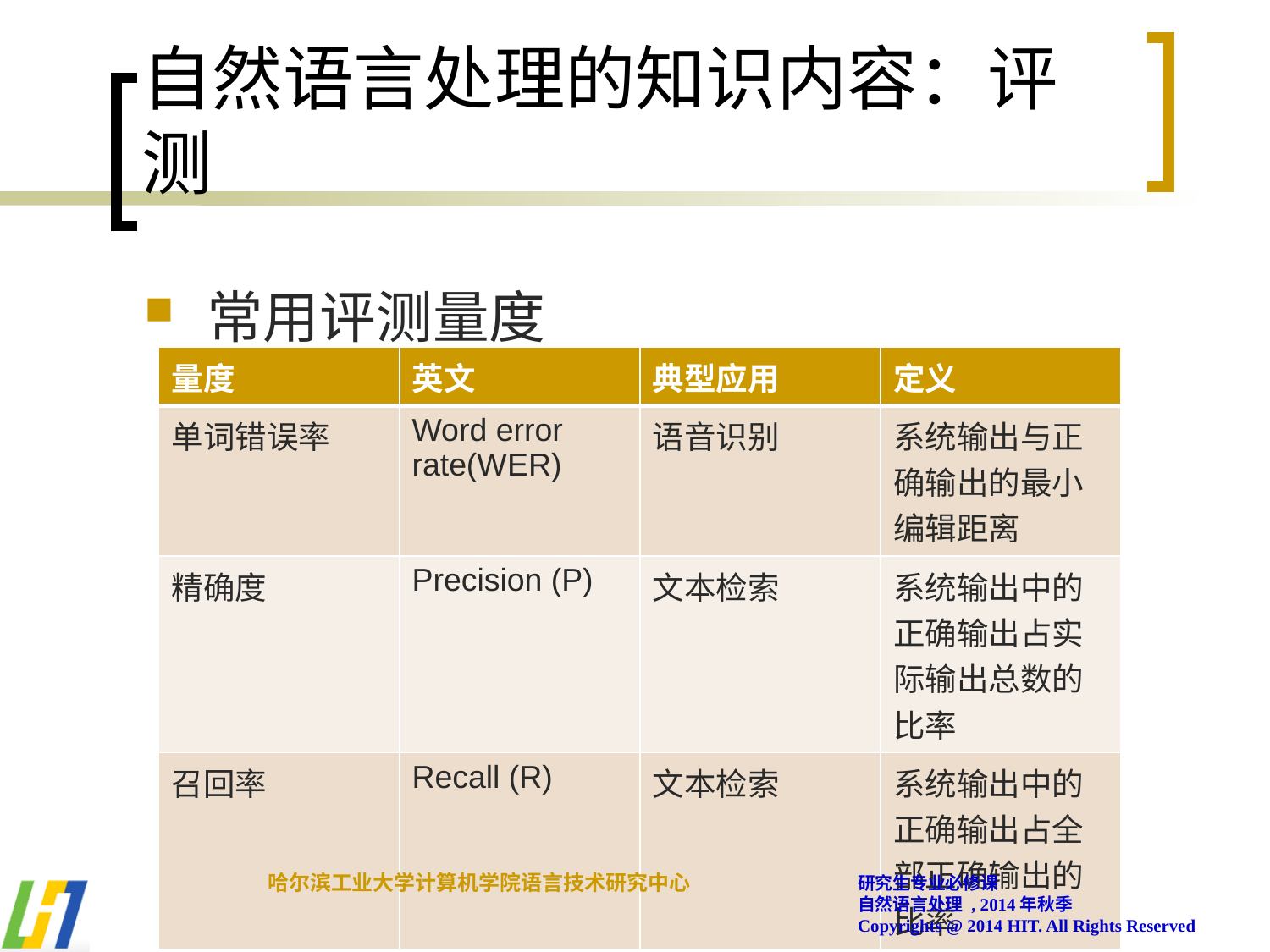

# 自然语言处理的知识内容：评测
常用评测量度
| 量度 | 英文 | 典型应用 | 定义 |
| --- | --- | --- | --- |
| 单词错误率 | Word error rate(WER) | 语音识别 | 系统输出与正确输出的最小编辑距离 |
| 精确度 | Precision (P) | 文本检索 | 系统输出中的正确输出占实际输出总数的比率 |
| 召回率 | Recall (R) | 文本检索 | 系统输出中的正确输出占全部正确输出的比率 |
哈尔滨工业大学计算机学院语言技术研究中心
研究生专业必修课
自然语言处理 , 2014年秋季
Copyrights @ 2014 HIT. All Rights Reserved